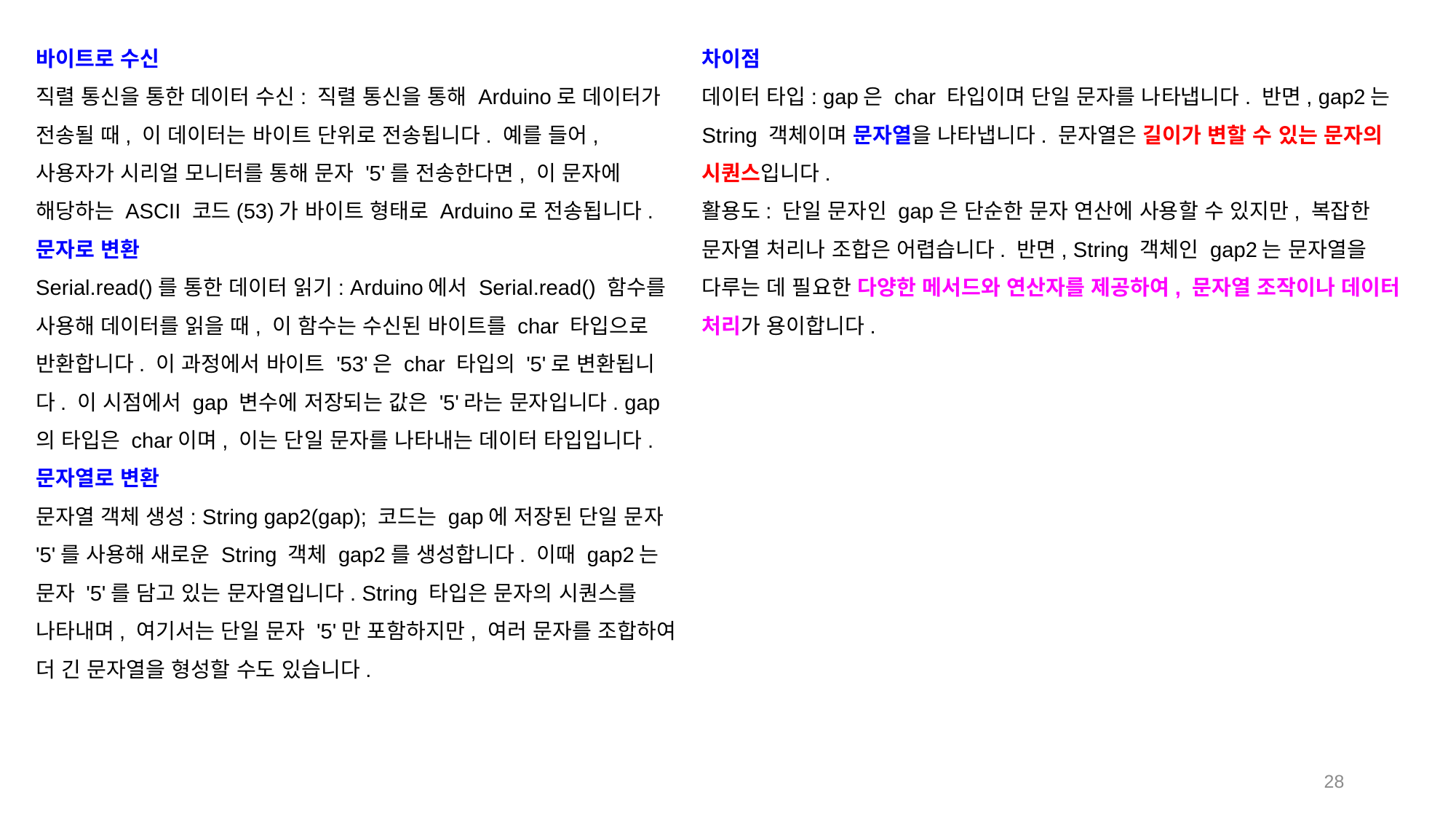

바이트로 수신
직렬 통신을 통한 데이터 수신: 직렬 통신을 통해 Arduino로 데이터가 전송될 때, 이 데이터는 바이트 단위로 전송됩니다. 예를 들어, 사용자가 시리얼 모니터를 통해 문자 '5'를 전송한다면, 이 문자에 해당하는 ASCII 코드(53)가 바이트 형태로 Arduino로 전송됩니다.
문자로 변환
Serial.read()를 통한 데이터 읽기: Arduino에서 Serial.read() 함수를 사용해 데이터를 읽을 때, 이 함수는 수신된 바이트를 char 타입으로 반환합니다. 이 과정에서 바이트 '53'은 char 타입의 '5'로 변환됩니다. 이 시점에서 gap 변수에 저장되는 값은 '5'라는 문자입니다. gap의 타입은 char이며, 이는 단일 문자를 나타내는 데이터 타입입니다.
문자열로 변환
문자열 객체 생성: String gap2(gap); 코드는 gap에 저장된 단일 문자 '5'를 사용해 새로운 String 객체 gap2를 생성합니다. 이때 gap2는 문자 '5'를 담고 있는 문자열입니다. String 타입은 문자의 시퀀스를 나타내며, 여기서는 단일 문자 '5'만 포함하지만, 여러 문자를 조합하여 더 긴 문자열을 형성할 수도 있습니다.
차이점
데이터 타입: gap은 char 타입이며 단일 문자를 나타냅니다. 반면, gap2는 String 객체이며 문자열을 나타냅니다. 문자열은 길이가 변할 수 있는 문자의 시퀀스입니다.
활용도: 단일 문자인 gap은 단순한 문자 연산에 사용할 수 있지만, 복잡한 문자열 처리나 조합은 어렵습니다. 반면, String 객체인 gap2는 문자열을 다루는 데 필요한 다양한 메서드와 연산자를 제공하여, 문자열 조작이나 데이터 처리가 용이합니다.
28